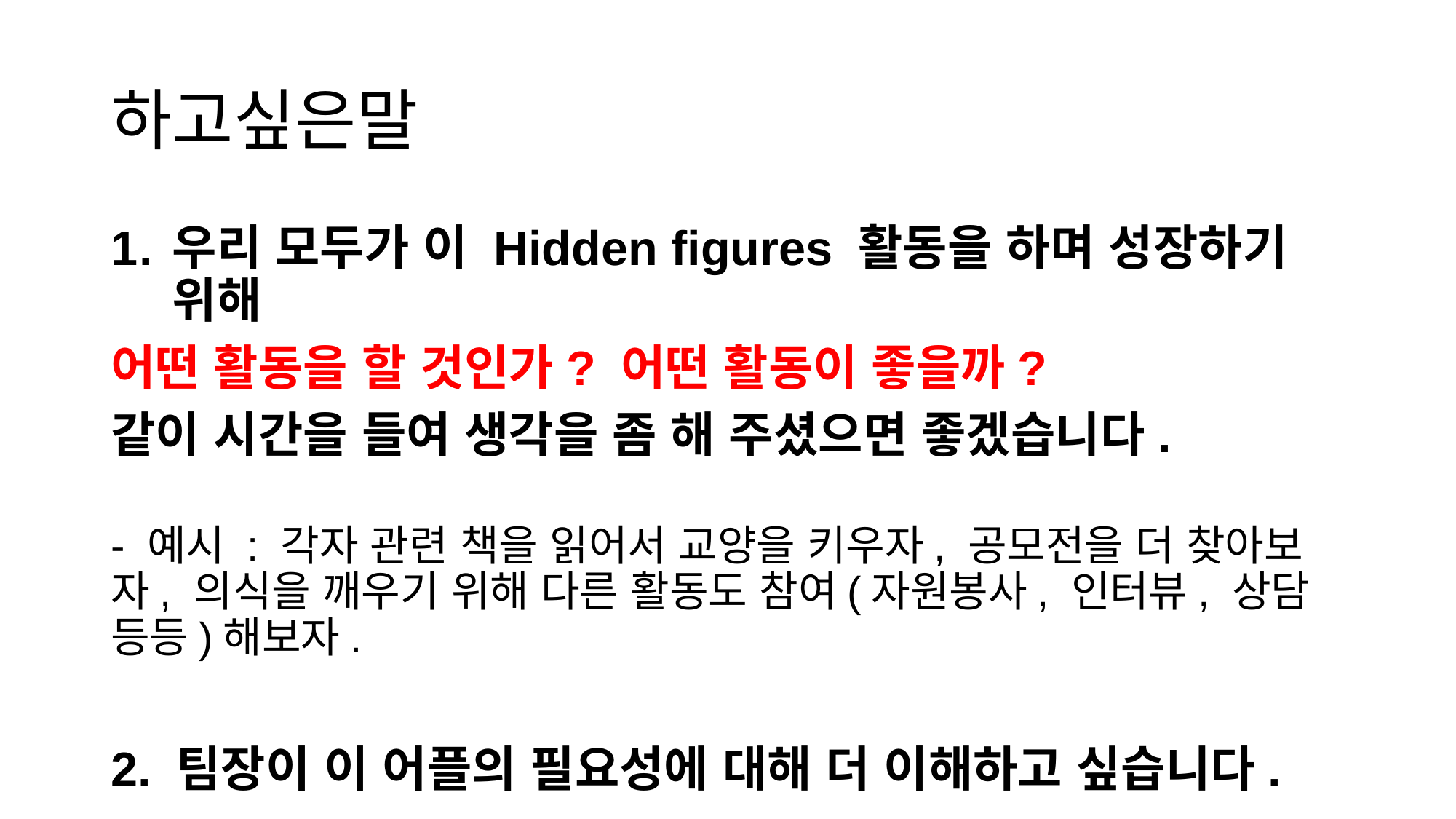

# 하고싶은말
우리 모두가 이 Hidden figures 활동을 하며 성장하기 위해
어떤 활동을 할 것인가? 어떤 활동이 좋을까?
같이 시간을 들여 생각을 좀 해 주셨으면 좋겠습니다.
- 예시 : 각자 관련 책을 읽어서 교양을 키우자, 공모전을 더 찾아보자, 의식을 깨우기 위해 다른 활동도 참여(자원봉사, 인터뷰, 상담 등등)해보자.

2. 팀장이 이 어플의 필요성에 대해 더 이해하고 싶습니다.